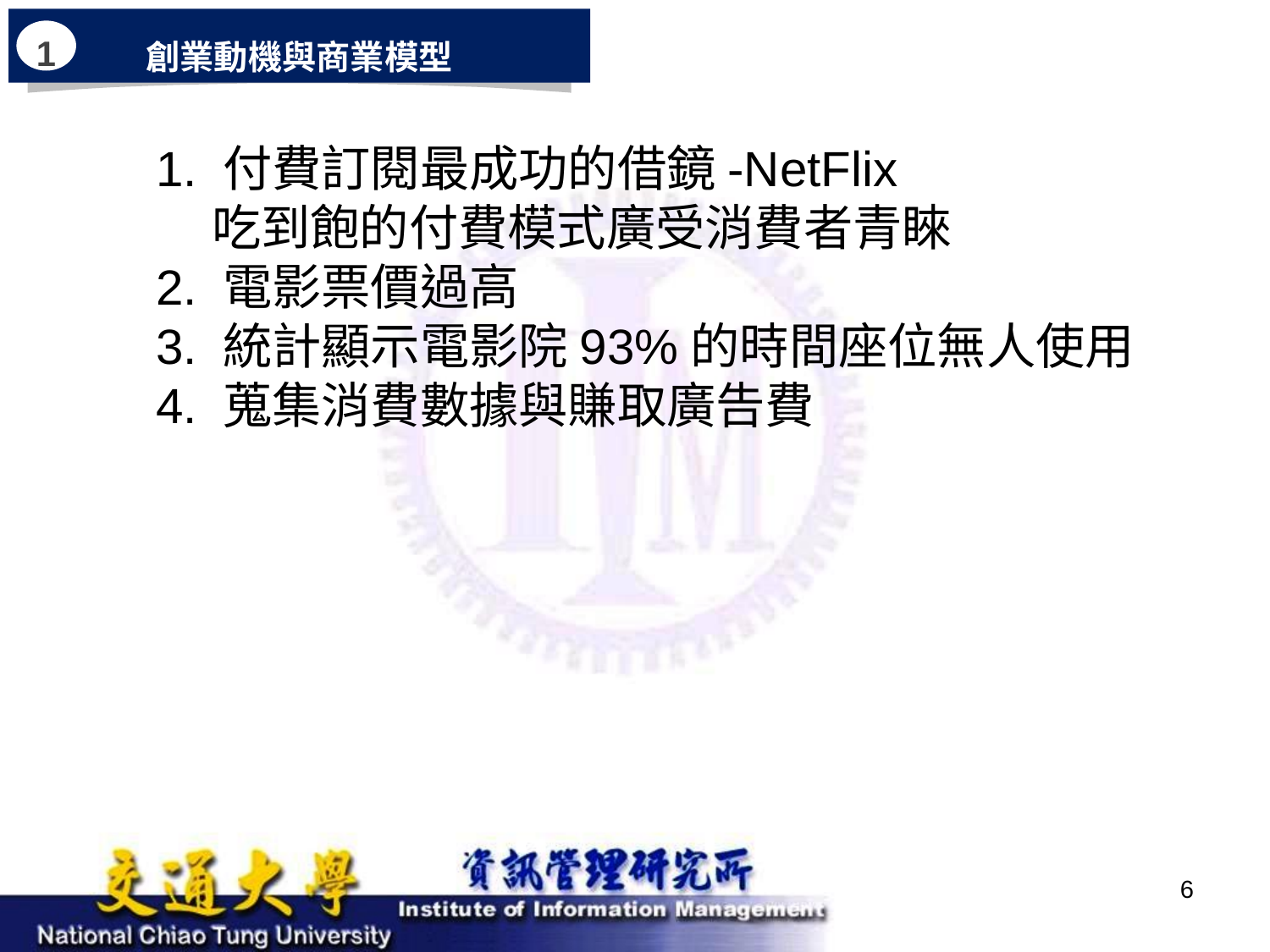

創業動機與商業模型
1

　　	1. 付費訂閱最成功的借鏡-NetFlix
	    吃到飽的付費模式廣受消費者青睞
	2. 電影票價過高
	3. 統計顯示電影院93%的時間座位無人使用
	4. 蒐集消費數據與賺取廣告費
6